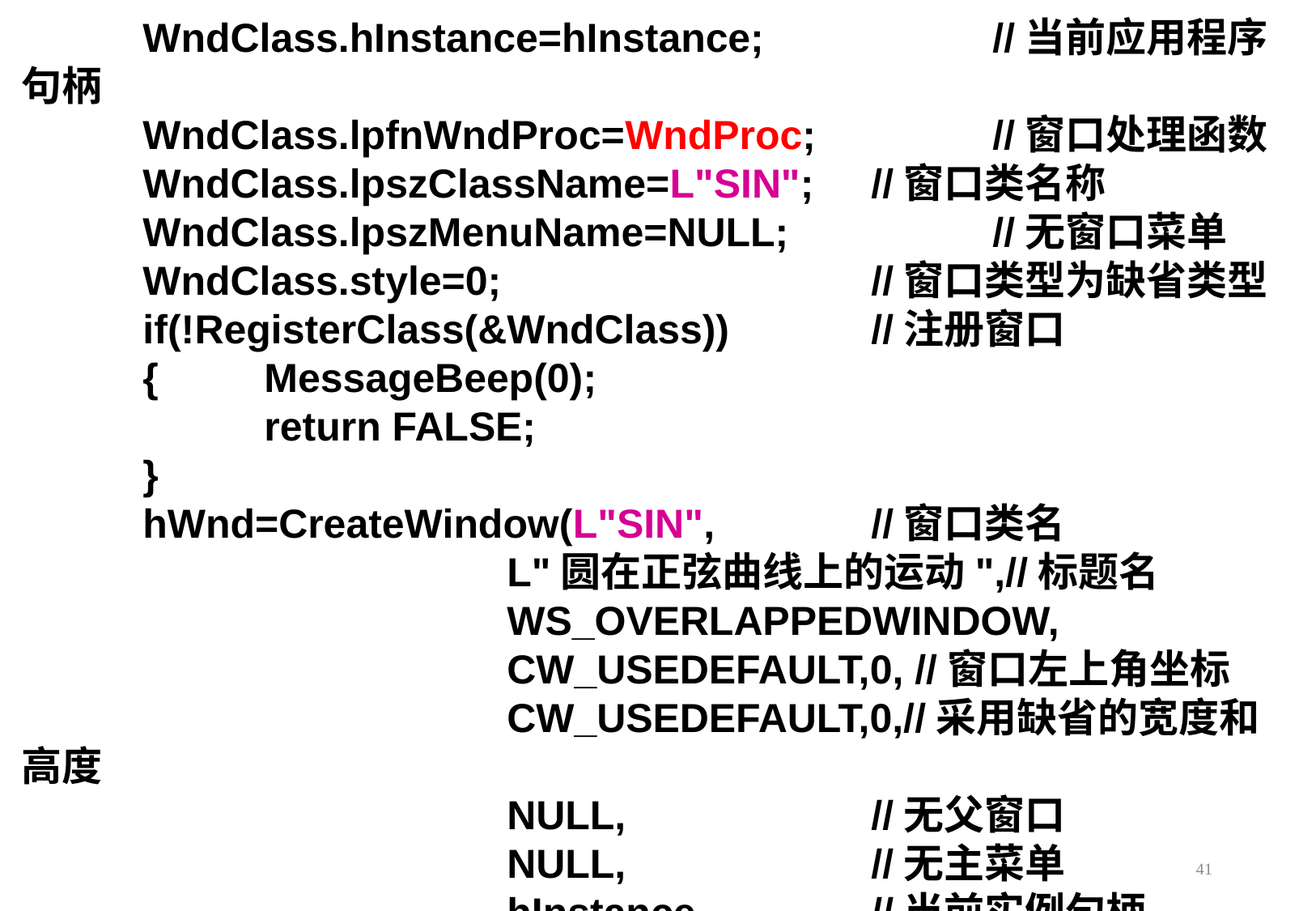

WndClass.hInstance=hInstance;		//当前应用程序句柄
	WndClass.lpfnWndProc=WndProc;		//窗口处理函数
	WndClass.lpszClassName=L"SIN";	//窗口类名称
	WndClass.lpszMenuName=NULL;		//无窗口菜单
	WndClass.style=0;				//窗口类型为缺省类型
	if(!RegisterClass(&WndClass))		//注册窗口
	{	MessageBeep(0);
		return FALSE;
	}
	hWnd=CreateWindow(L"SIN",		//窗口类名
				L"圆在正弦曲线上的运动",//标题名
				WS_OVERLAPPEDWINDOW,
				CW_USEDEFAULT,0, //窗口左上角坐标
				CW_USEDEFAULT,0,//采用缺省的宽度和高度
				NULL,			//无父窗口
				NULL,			//无主菜单
				hInstance,		//当前实例句柄
				NULL);		//不要此参数
41